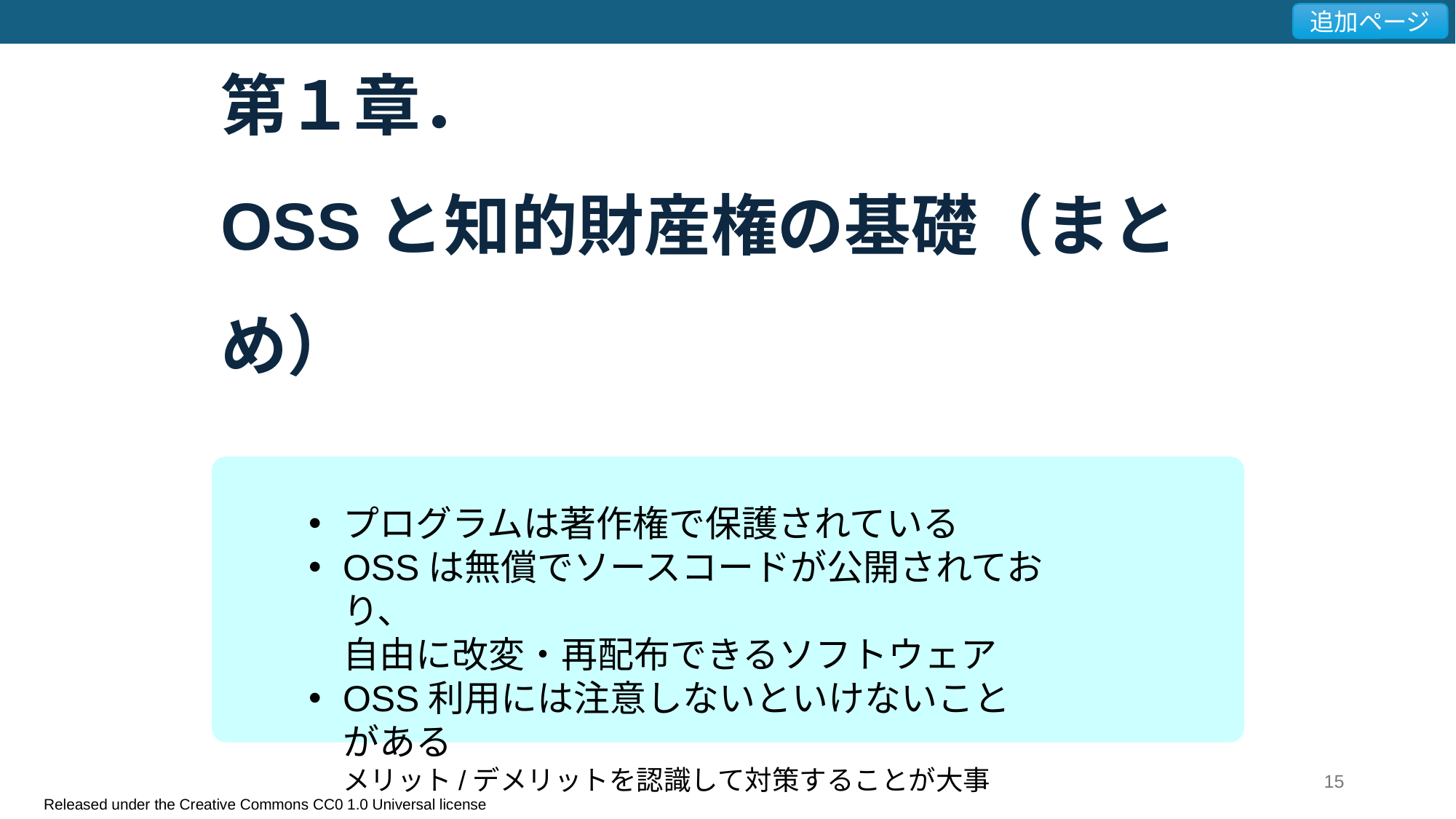

第１章．
OSSと知的財産権の基礎（まとめ）

プログラムは著作権で保護されている
OSSは無償でソースコードが公開されており、
自由に改変・再配布できるソフトウェア
OSS利用には注意しないといけないことがある
メリット/デメリットを認識して対策することが大事
15